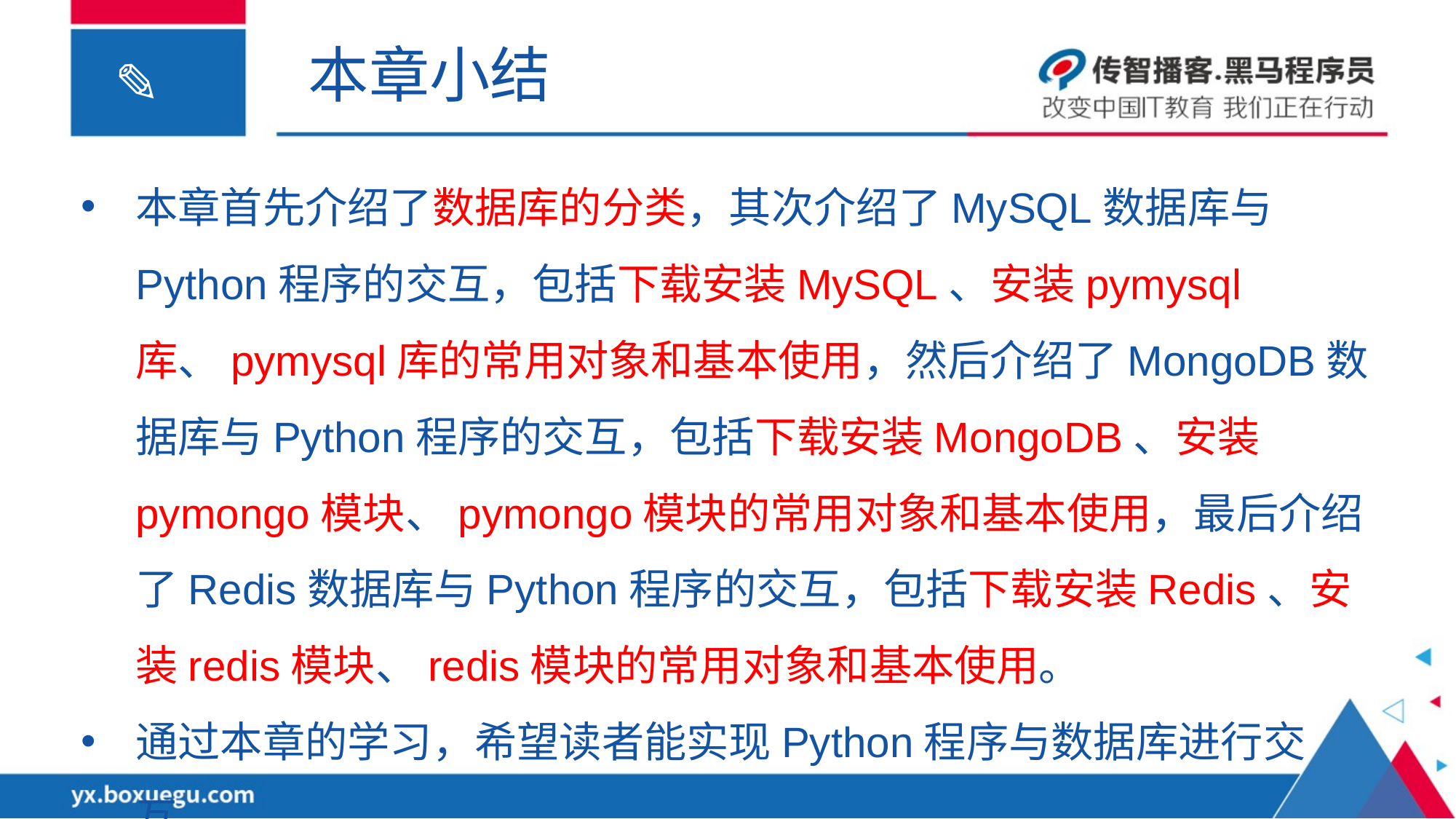

本章小结
本章首先介绍了数据库的分类，其次介绍了MySQL数据库与Python程序的交互，包括下载安装MySQL、安装pymysql库、pymysql库的常用对象和基本使用，然后介绍了MongoDB数据库与Python程序的交互，包括下载安装MongoDB、安装pymongo模块、pymongo模块的常用对象和基本使用，最后介绍了Redis数据库与Python程序的交互，包括下载安装Redis、安装redis模块、redis模块的常用对象和基本使用。
通过本章的学习，希望读者能实现Python程序与数据库进行交互。